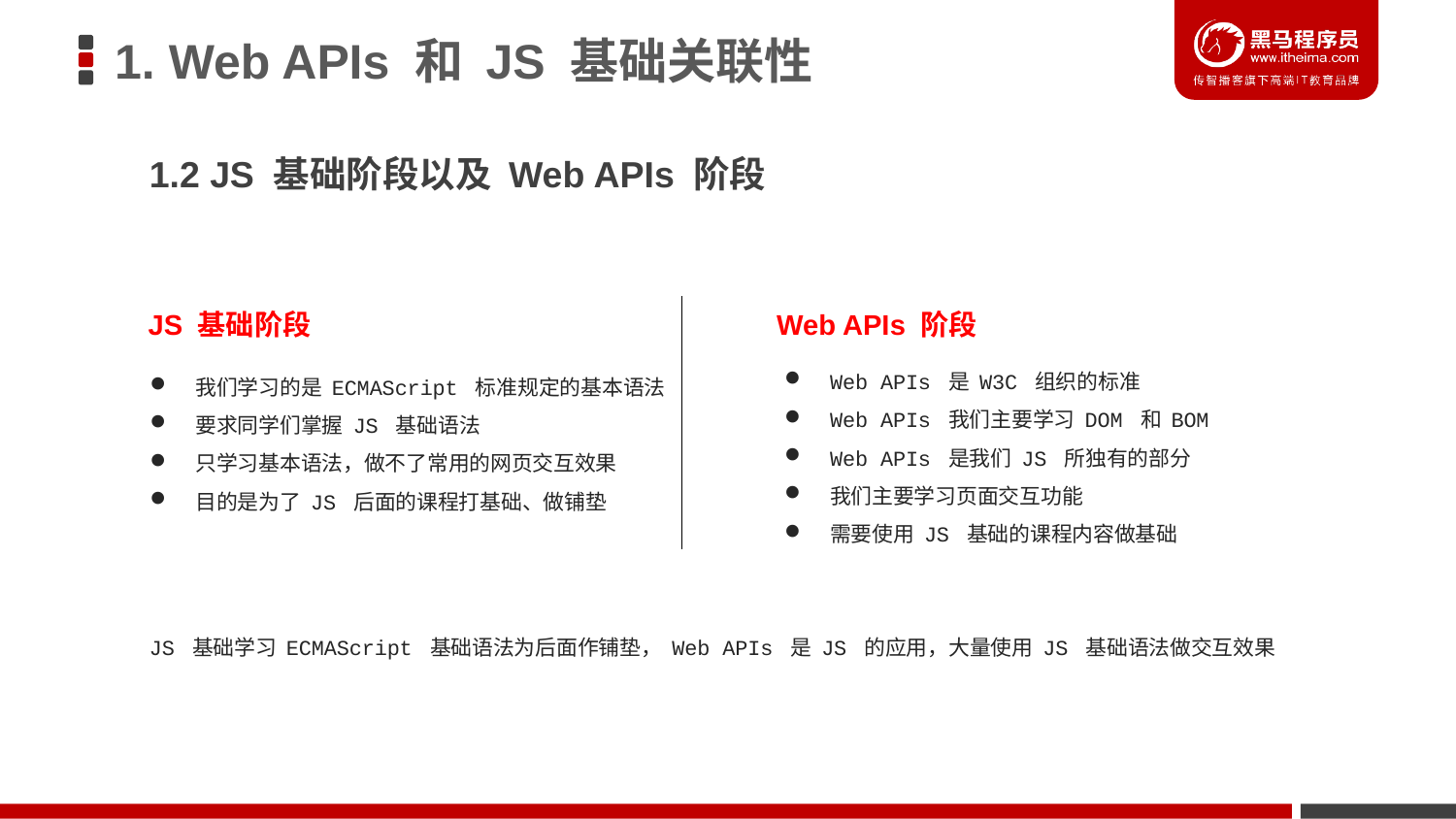

# 1. Web APIs 和 JS 基础关联性
1.2 JS 基础阶段以及 Web APIs 阶段
JS 基础阶段
Web APIs 阶段
Web APIs 是 W3C 组织的标准
Web APIs 我们主要学习 DOM 和 BOM
Web APIs 是我们 JS 所独有的部分
我们主要学习页面交互功能
需要使用 JS 基础的课程内容做基础
我们学习的是 ECMAScript 标准规定的基本语法
要求同学们掌握 JS 基础语法
只学习基本语法，做不了常用的网页交互效果
目的是为了 JS 后面的课程打基础、做铺垫
JS 基础学习 ECMAScript 基础语法为后面作铺垫， Web APIs 是 JS 的应用，大量使用 JS 基础语法做交互效果